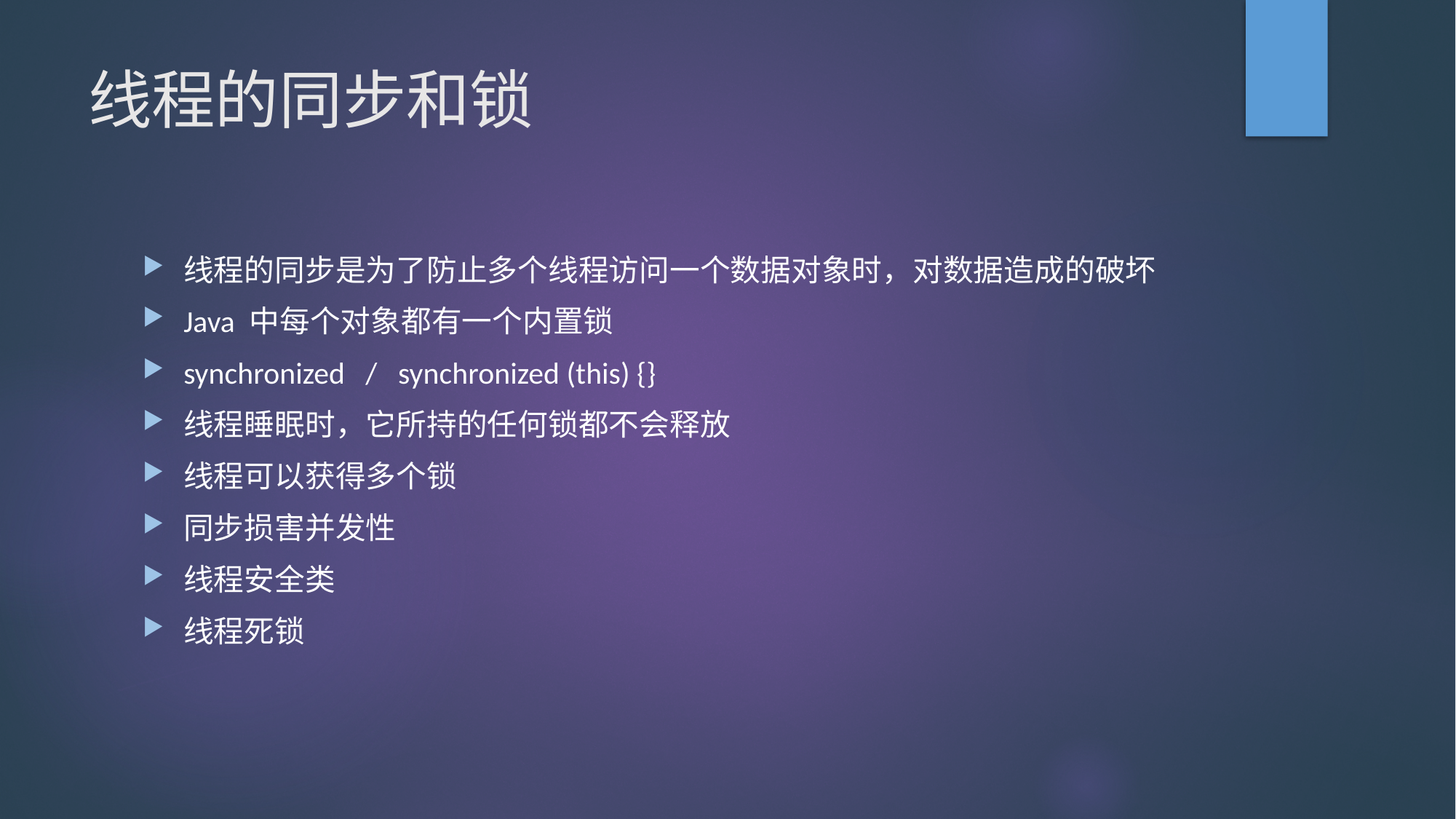

# 线程的同步和锁
线程的同步是为了防止多个线程访问一个数据对象时，对数据造成的破坏
Java 中每个对象都有一个内置锁
synchronized   /   synchronized (this) {}
线程睡眠时，它所持的任何锁都不会释放
线程可以获得多个锁
同步损害并发性
线程安全类
线程死锁